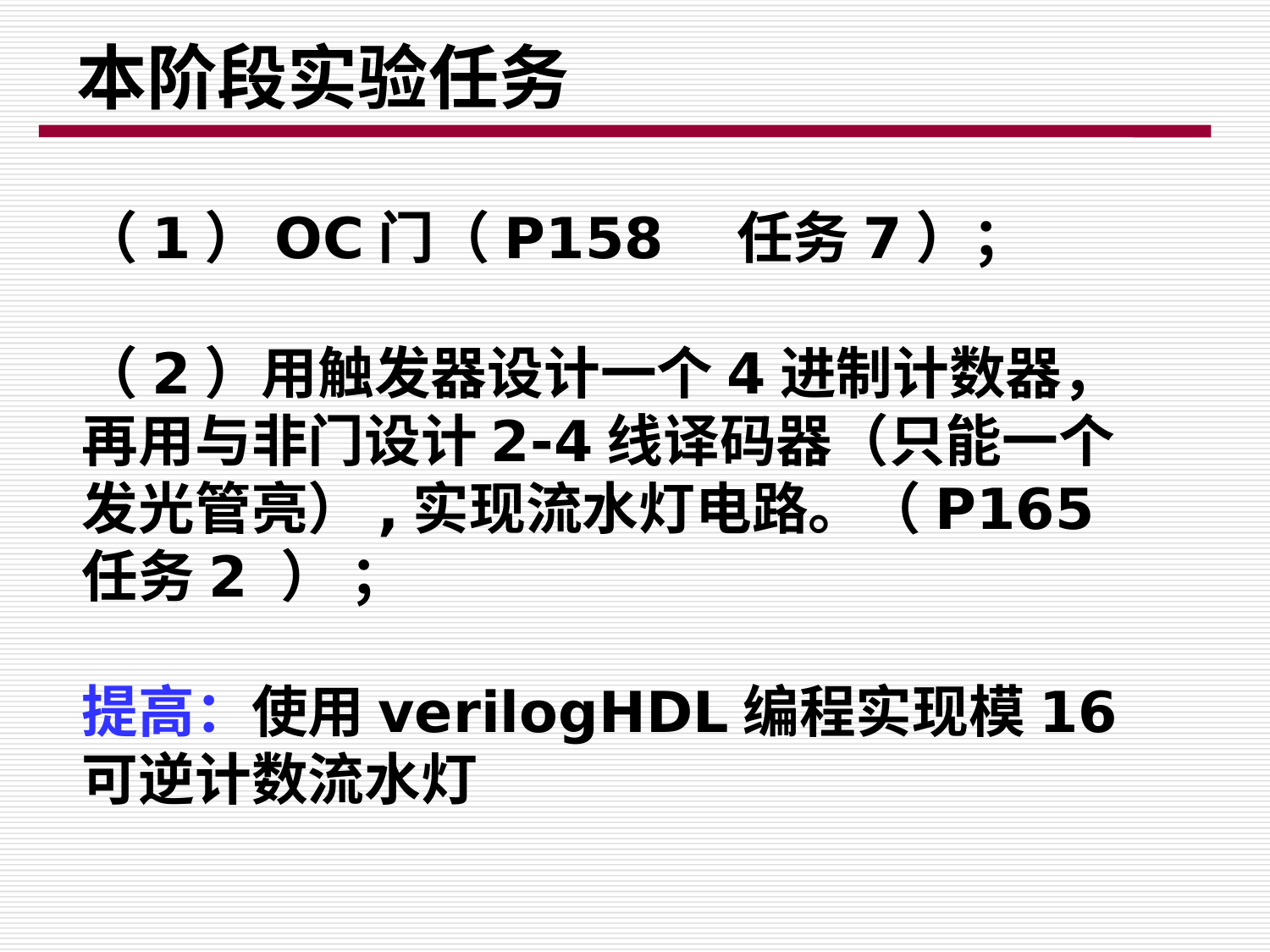

本阶段实验任务

（1）OC门（P158   任务7）；

（2）用触发器设计一个4进制计数器，再用与非门设计2-4线译码器（只能一个发光管亮）,实现流水灯电路。（P165  任务2 ） ；

提高：使用verilogHDL编程实现模16可逆计数流水灯